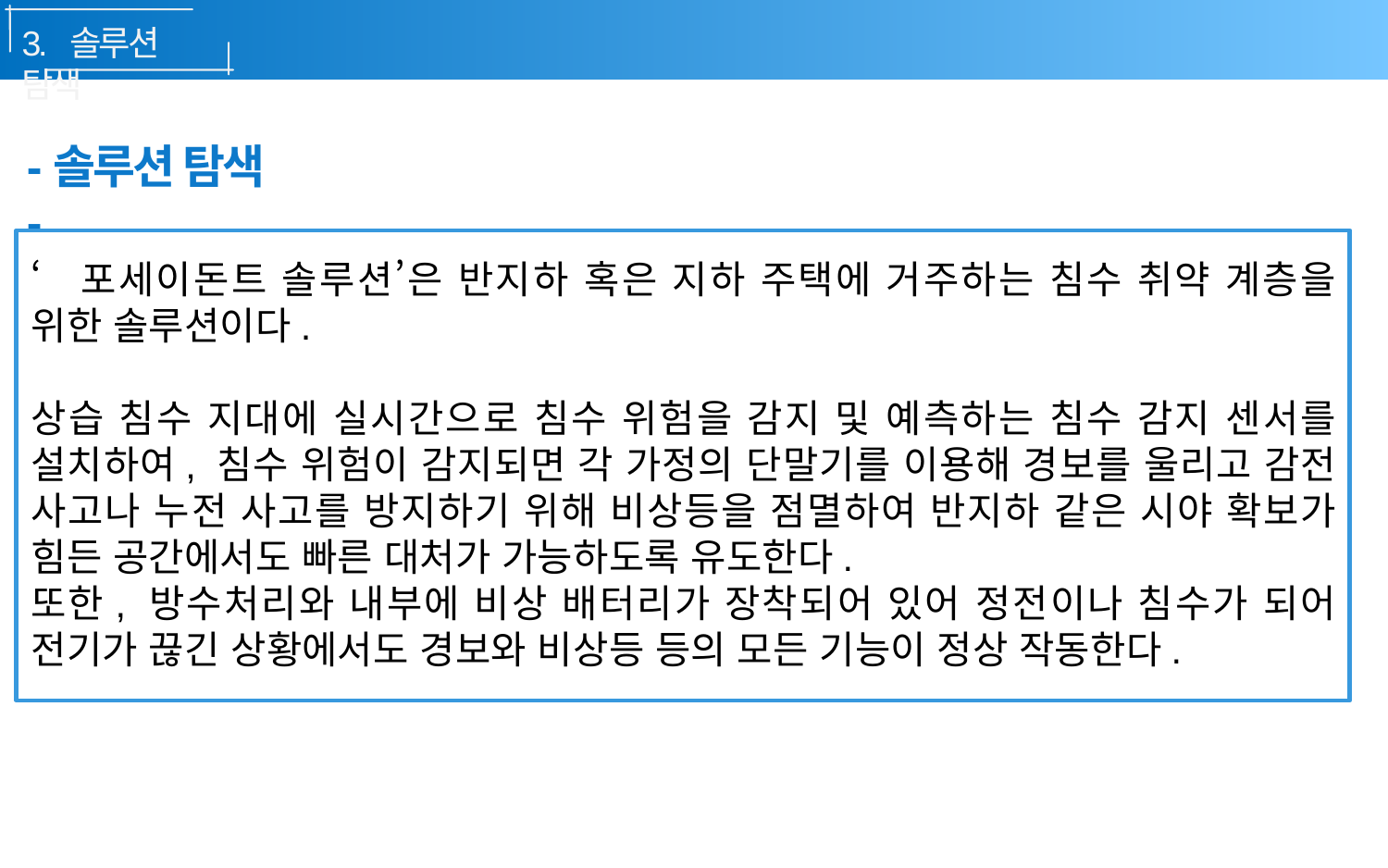

3.  솔루션 탐색
-솔루션 탐색-

‘포세이돈트 솔루션’은 반지하 혹은 지하 주택에 거주하는 침수 취약 계층을 위한 솔루션이다.

상습 침수 지대에 실시간으로 침수 위험을 감지 및 예측하는 침수 감지 센서를 설치하여, 침수 위험이 감지되면 각 가정의 단말기를 이용해 경보를 울리고 감전 사고나 누전 사고를 방지하기 위해 비상등을 점멸하여 반지하 같은 시야 확보가 힘든 공간에서도 빠른 대처가 가능하도록 유도한다.
또한, 방수처리와 내부에 비상 배터리가 장착되어 있어 정전이나 침수가 되어 전기가 끊긴 상황에서도 경보와 비상등 등의 모든 기능이 정상 작동한다.